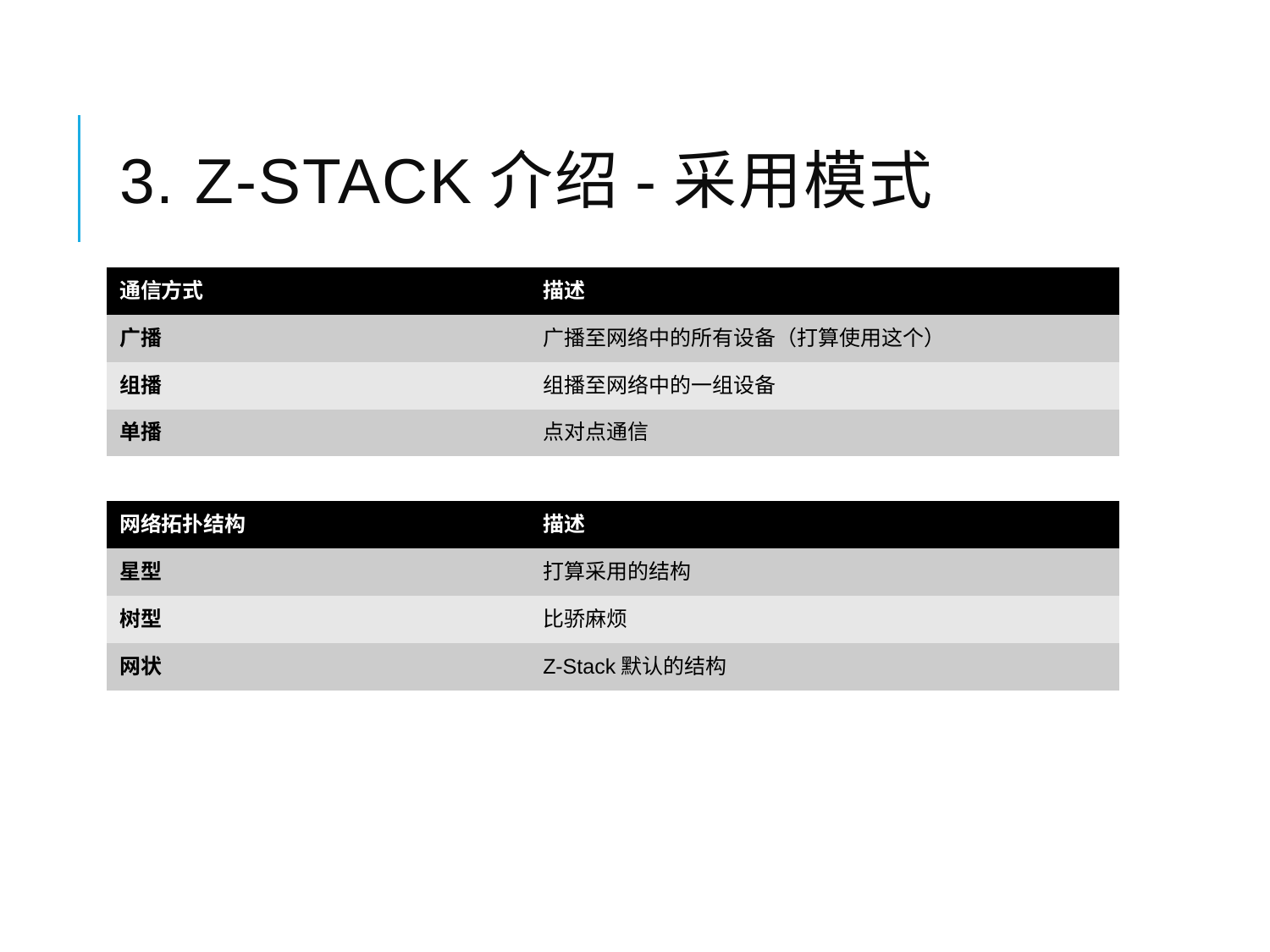

# 3. Z-Stack介绍-采用模式

| 通信方式 | 描述 |
| --- | --- |
| 广播 | 广播至网络中的所有设备（打算使用这个） |
| 组播 | 组播至网络中的一组设备 |
| 单播 | 点对点通信 |

| 网络拓扑结构 | 描述 |
| --- | --- |
| 星型 | 打算采用的结构 |
| 树型 | 比骄麻烦 |
| 网状 | Z-Stack默认的结构 |